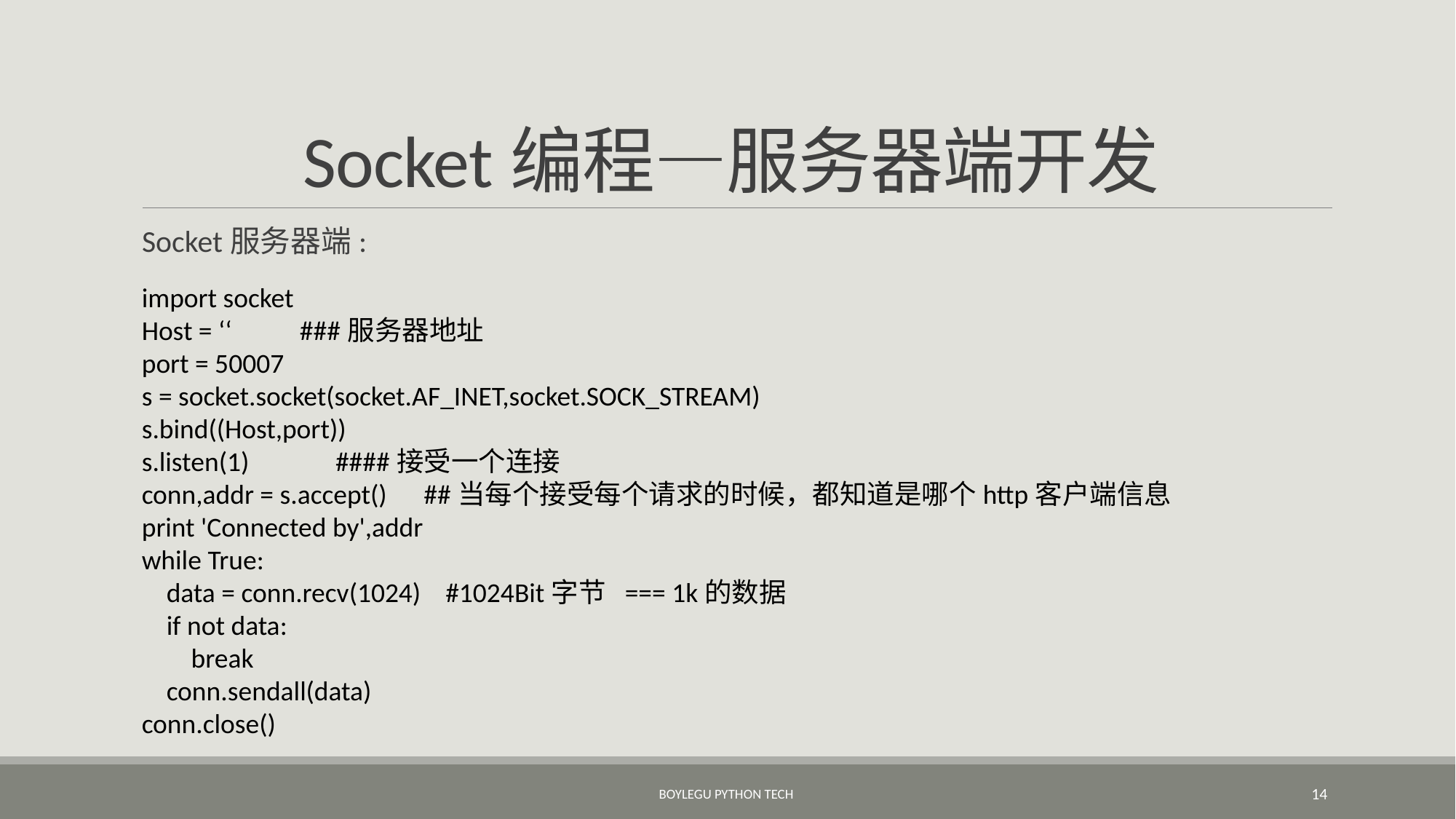

# Socket编程—服务器端开发
Socket服务器端:
import socket
Host = ‘‘           ###服务器地址
port = 50007
s = socket.socket(socket.AF_INET,socket.SOCK_STREAM)
s.bind((Host,port))
s.listen(1)              ####接受一个连接
conn,addr = s.accept()      ##当每个接受每个请求的时候，都知道是哪个http客户端信息
print 'Connected by',addr
while True:
    data = conn.recv(1024)    #1024Bit字节  === 1k的数据
    if not data:
        break
    conn.sendall(data)
conn.close()

BoyleGu Python Tech
14